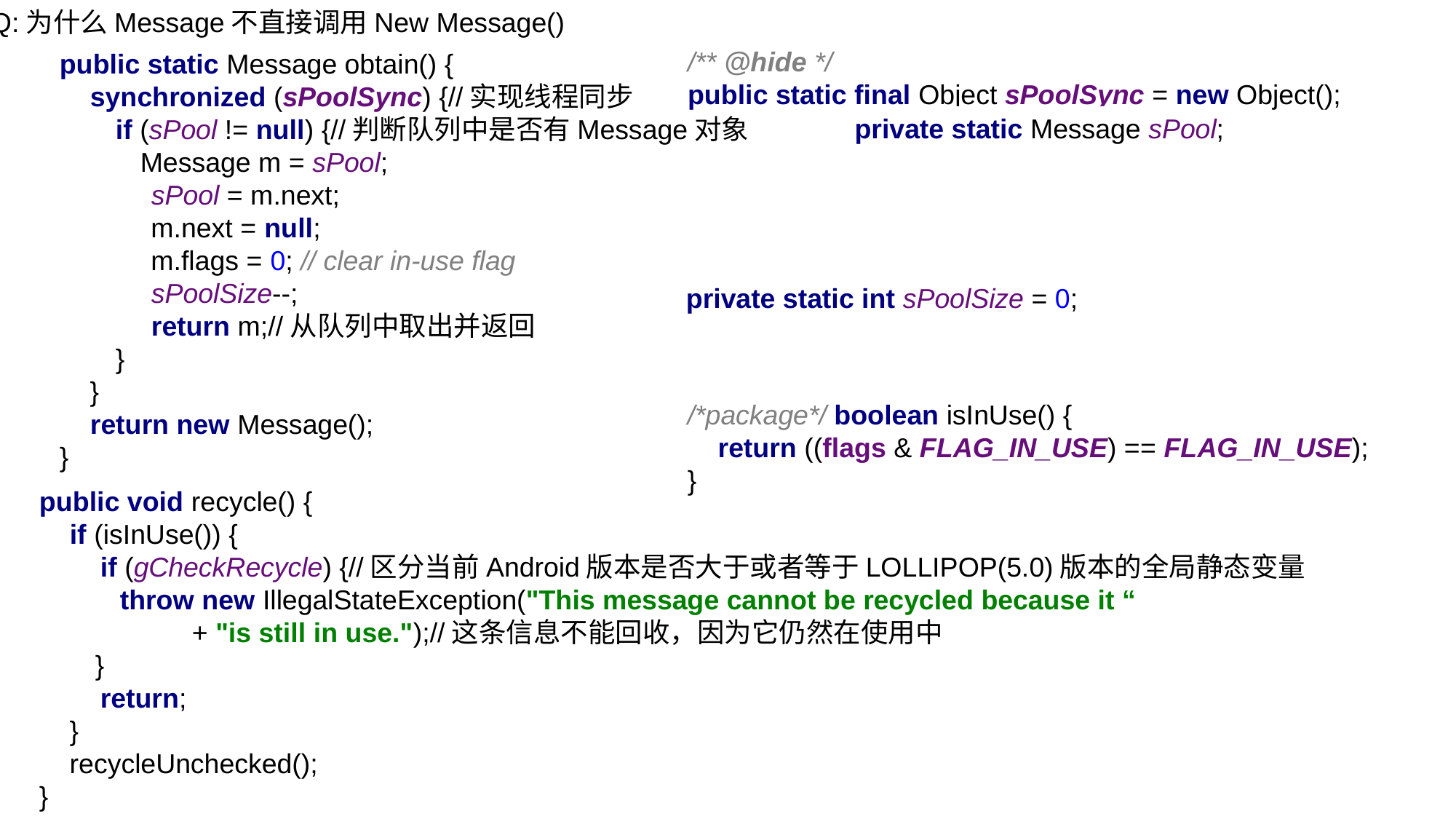

Q:为什么Message不直接调用New Message()

public static Message obtain() {
    synchronized (sPoolSync) {//实现线程同步
        if (sPool != null) {//判断队列中是否有Message对象
            Message m = sPool;
            sPool = m.next;
            m.next = null;
            m.flags = 0; // clear in-use flag
            sPoolSize--;
            return m;//从队列中取出并返回
        }
    }
    return new Message();
}
/** @hide */
public static final Object sPoolSync = new Object();
private static Message sPool;
private static int sPoolSize = 0;
/*package*/ boolean isInUse() {
    return ((flags & FLAG_IN_USE) == FLAG_IN_USE);
}
public void recycle() {
    if (isInUse()) {
        if (gCheckRecycle) {//区分当前Android版本是否大于或者等于LOLLIPOP(5.0)版本的全局静态变量
            throw new IllegalStateException("This message cannot be recycled because it “
                    + "is still in use.");//这条信息不能回收，因为它仍然在使用中
        }
        return;
    }
    recycleUnchecked();
}